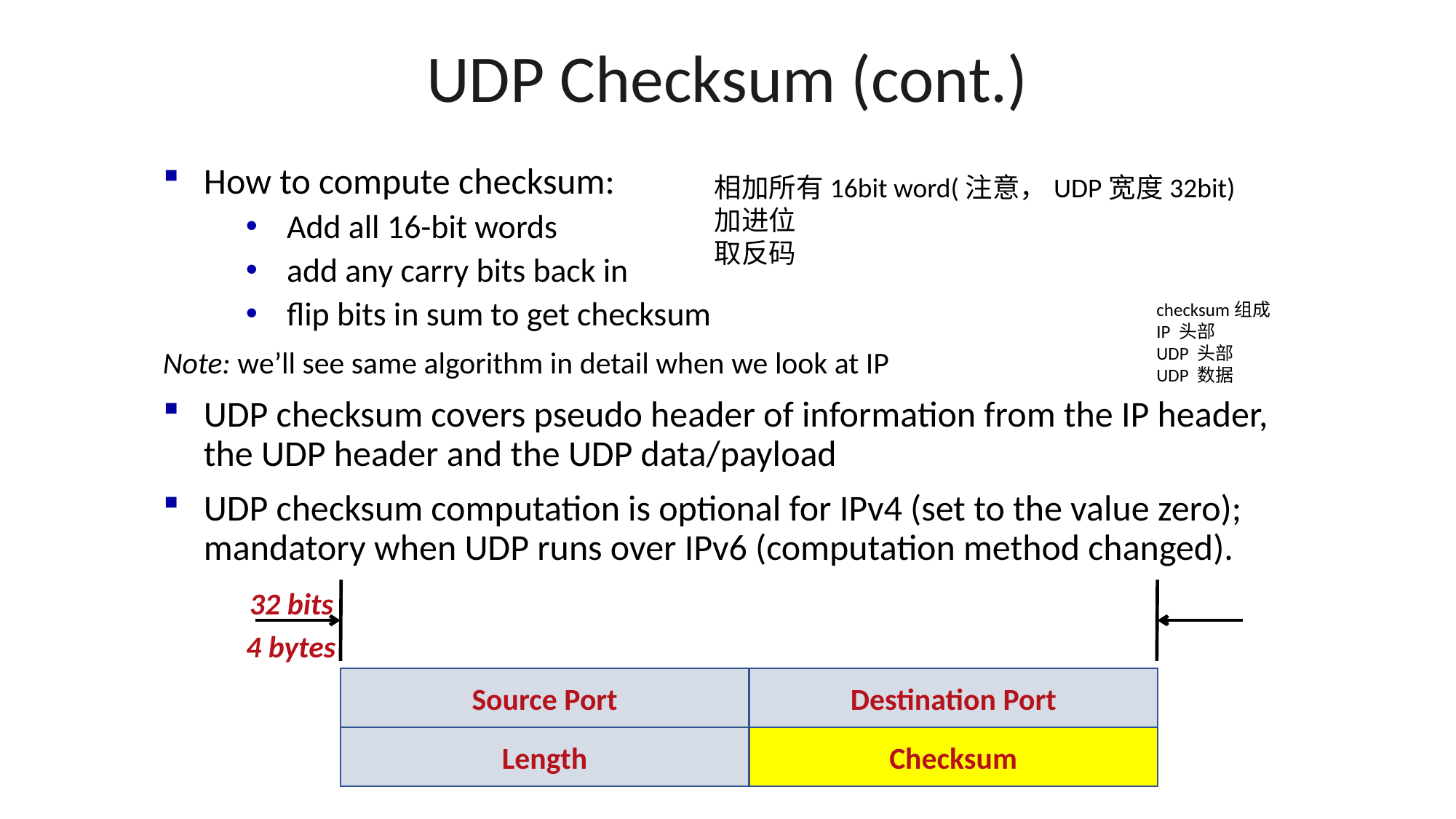

# UDP Checksum (cont.)
How to compute checksum:
Add all 16-bit words
add any carry bits back in
flip bits in sum to get checksum
Note: we’ll see same algorithm in detail when we look at IP
UDP checksum covers pseudo header of information from the IP header, the UDP header and the UDP data/payload
UDP checksum computation is optional for IPv4 (set to the value zero); mandatory when UDP runs over IPv6 (computation method changed).
相加所有16bit word(注意，UDP宽度32bit)
加进位
取反码
checksum组成
IP 头部
UDP 头部
UDP 数据
32 bits
4 bytes
Source Port
Destination Port
Length
Checksum